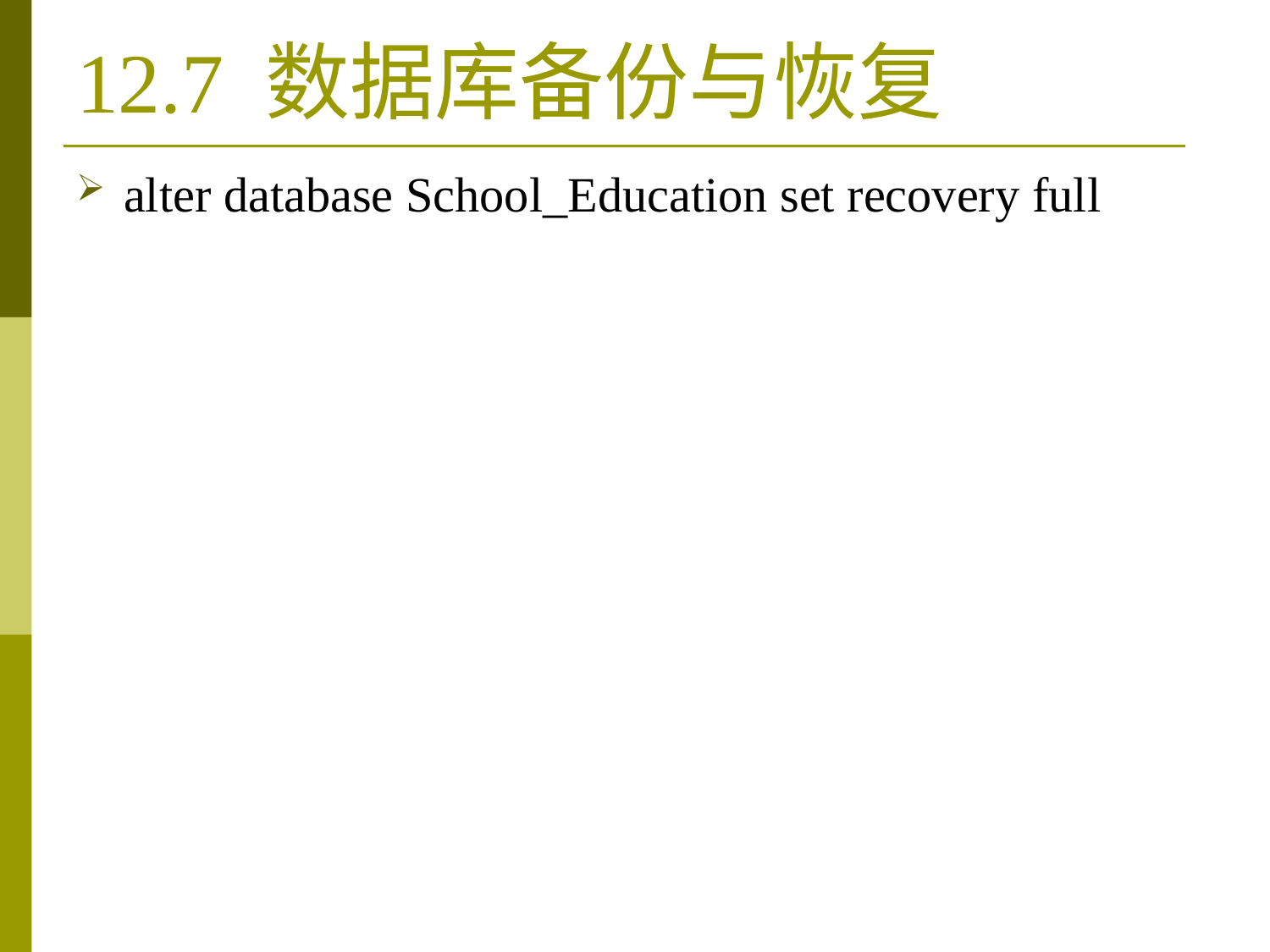

# 12.7 数据库备份与恢复
alter database School_Education set recovery full